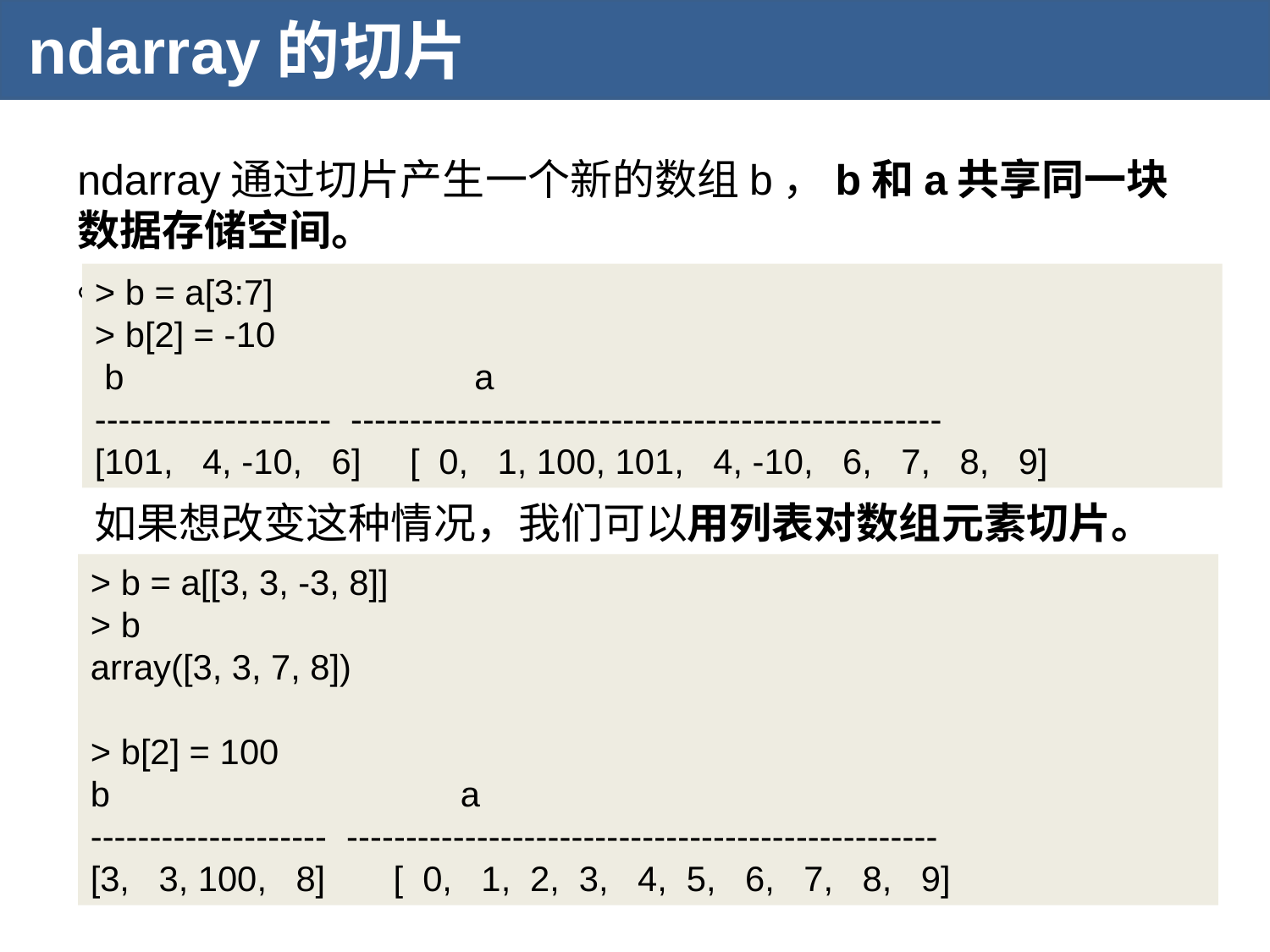

ndarray的切片
ndarray通过切片产生一个新的数组b，b和a共享同一块数据存储空间。
。
> b = a[3:7]
> b[2] = -10
 b                                    a
--------------------  --------------------------------------------------
[101,   4, -10,   6]     [  0,   1, 100, 101,   4, -10,   6,   7,   8,   9]
如果想改变这种情况，我们可以用列表对数组元素切片。
> b = a[[3, 3, -3, 8]]
> b
array([3, 3, 7, 8])

> b[2] = 100
b                                    a
--------------------  --------------------------------------------------
[3,   3, 100,   8]       [  0,   1,  2,  3,   4,  5,   6,   7,   8,   9]